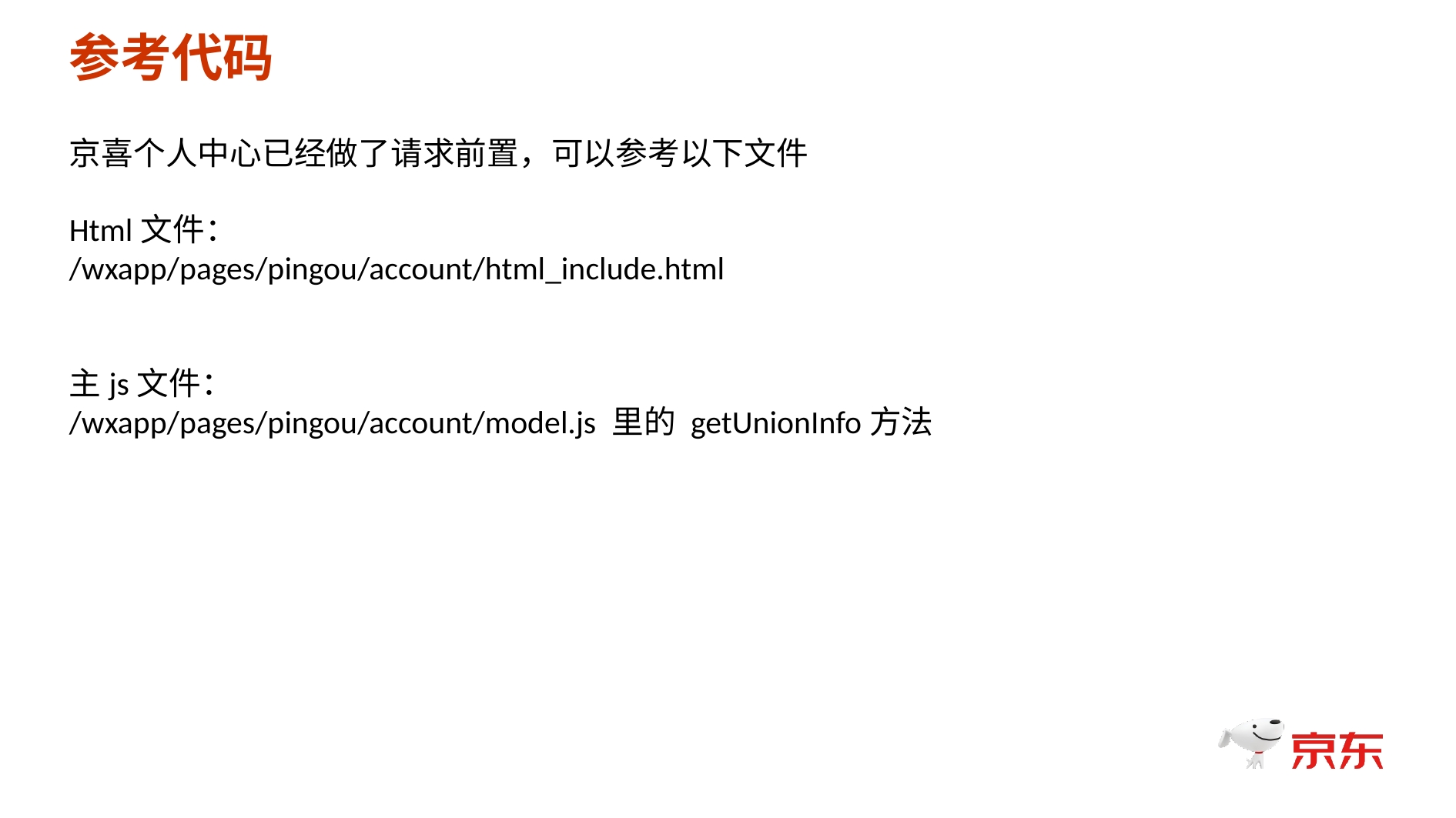

参考代码
京喜个人中心已经做了请求前置，可以参考以下文件
Html文件：
/wxapp/pages/pingou/account/html_include.html

主js文件：
/wxapp/pages/pingou/account/model.js 里的 getUnionInfo方法